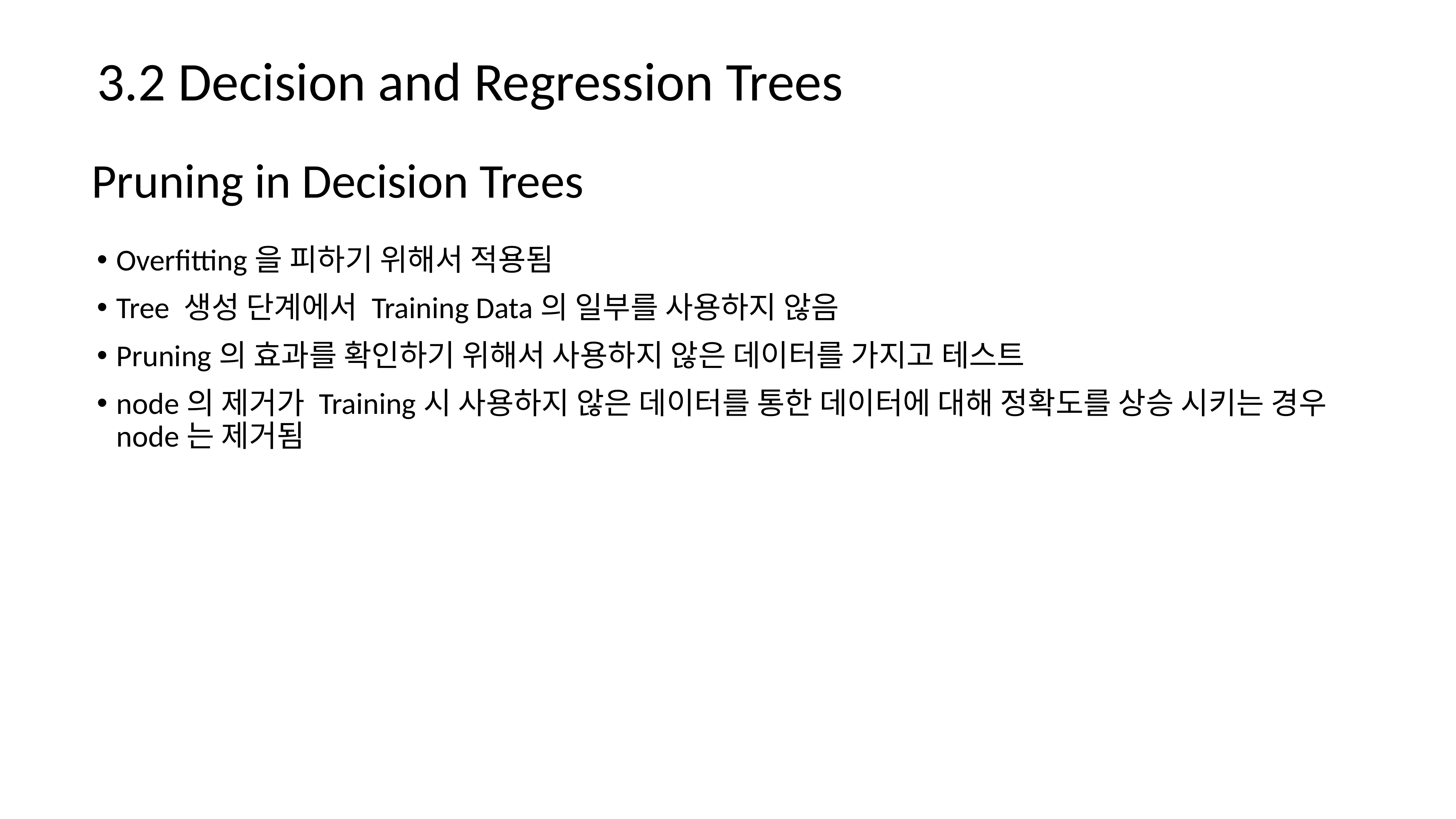

3.2 Decision and Regression Trees
# Pruning in Decision Trees
Overfitting을 피하기 위해서 적용됨
Tree 생성 단계에서 Training Data의 일부를 사용하지 않음
Pruning의 효과를 확인하기 위해서 사용하지 않은 데이터를 가지고 테스트
node의 제거가 Training시 사용하지 않은 데이터를 통한 데이터에 대해 정확도를 상승 시키는 경우 node는 제거됨